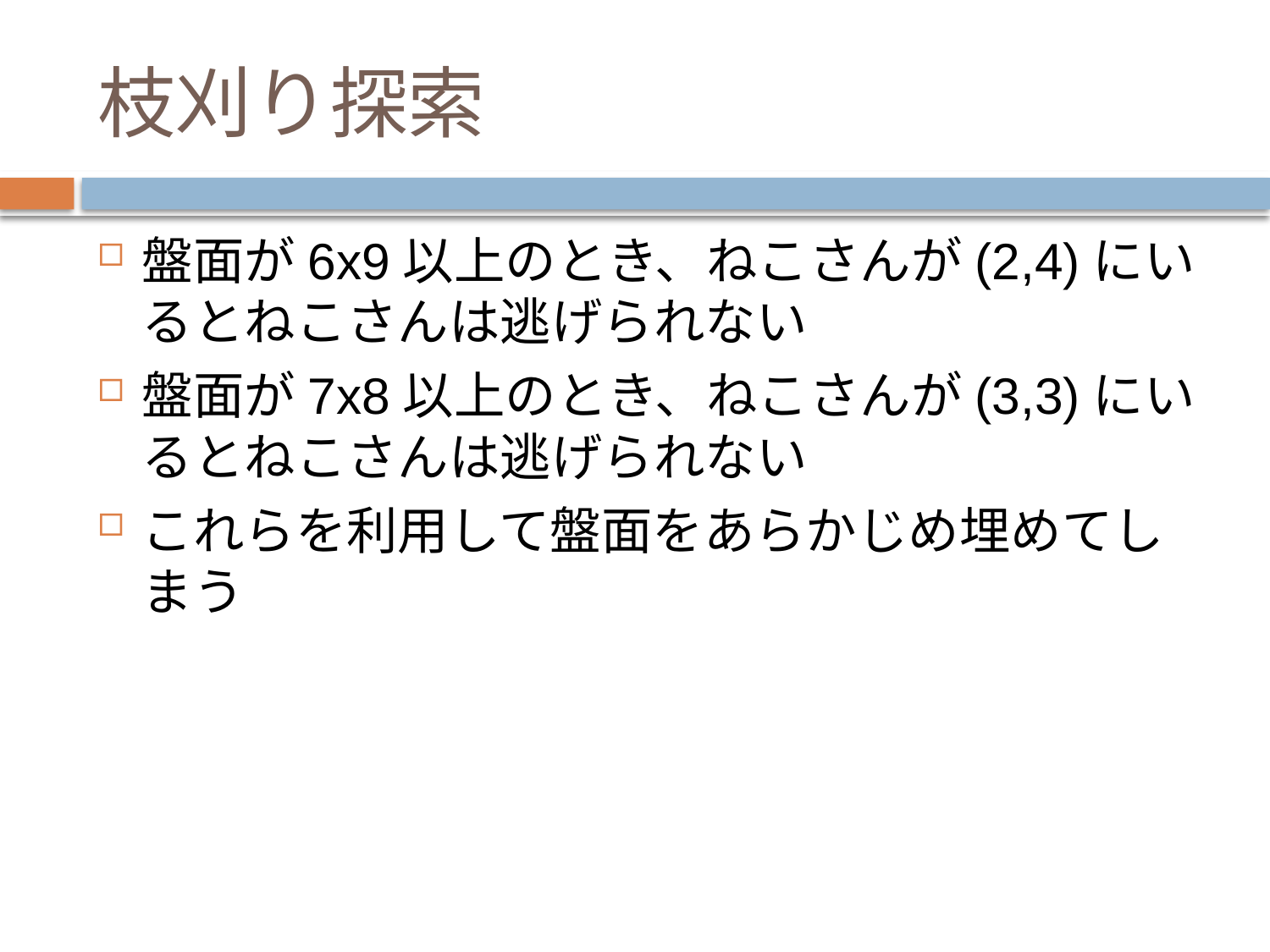

# 枝刈り探索
盤面が6x9以上のとき、ねこさんが(2,4)にいるとねこさんは逃げられない
盤面が7x8以上のとき、ねこさんが(3,3)にいるとねこさんは逃げられない
これらを利用して盤面をあらかじめ埋めてしまう